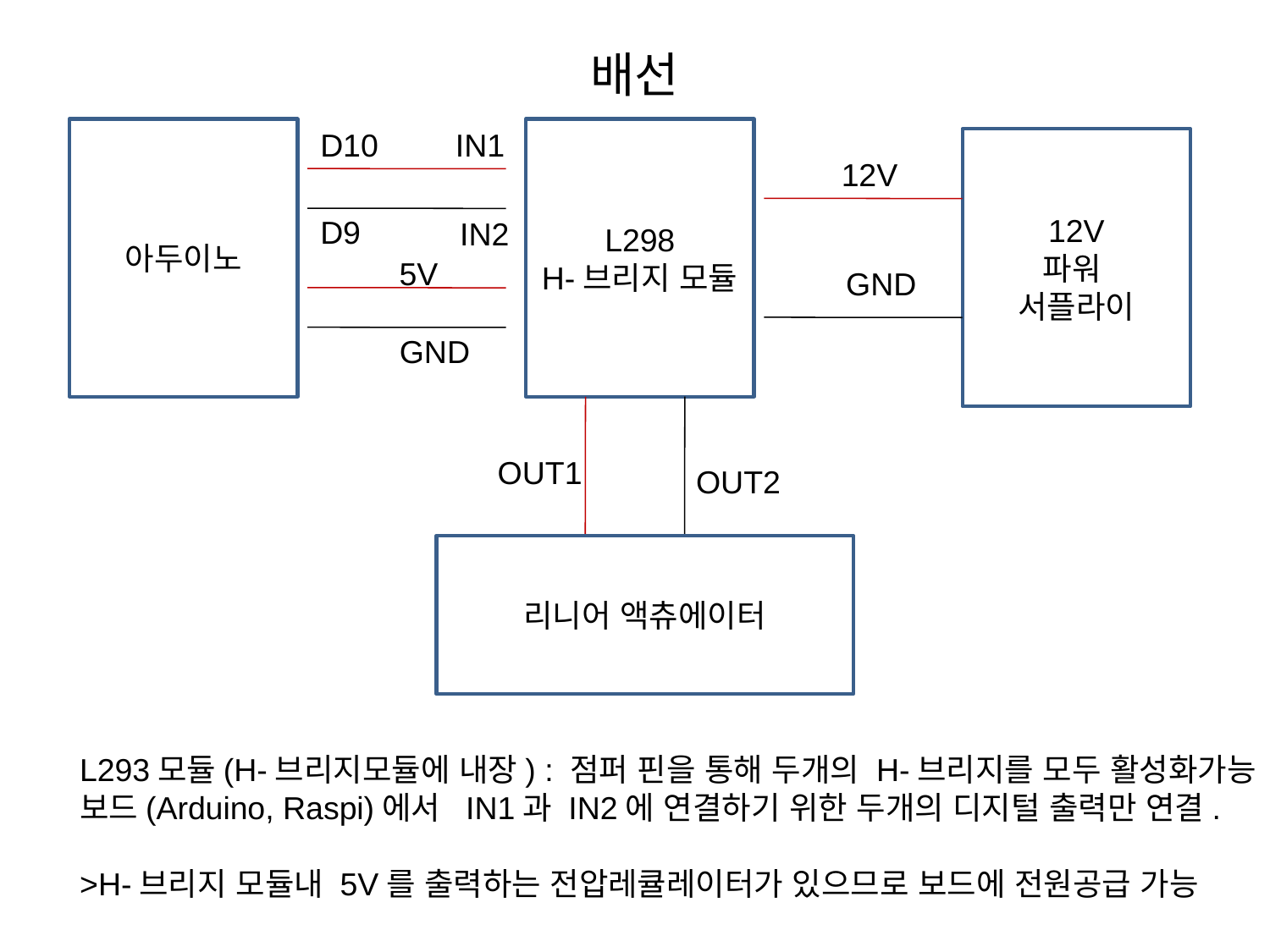

# 배선
아두이노
D10
IN1
L298
H-브리지 모듈
12V
파워
서플라이
12V
D9
IN2
5V
GND
GND
OUT1
OUT2
리니어 액츄에이터
L293모듈(H-브리지모듈에 내장) : 점퍼 핀을 통해 두개의 H-브리지를 모두 활성화가능
보드(Arduino, Raspi)에서  IN1과 IN2에 연결하기 위한 두개의 디지털 출력만 연결.

>H-브리지 모듈내 5V를 출력하는 전압레큘레이터가 있으므로 보드에 전원공급 가능